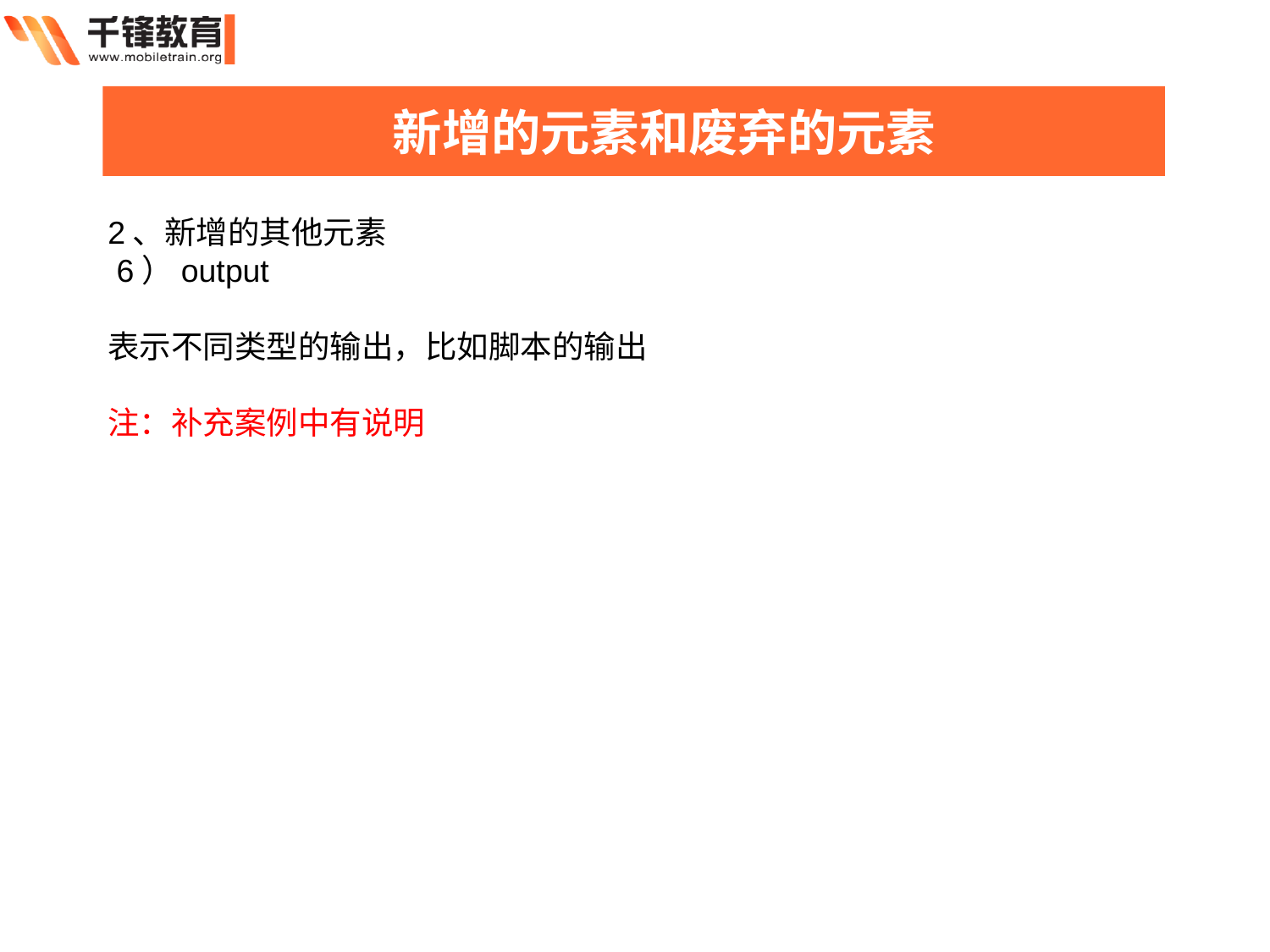

新增的元素和废弃的元素
2、新增的其他元素
 6）output

表示不同类型的输出，比如脚本的输出

注：补充案例中有说明